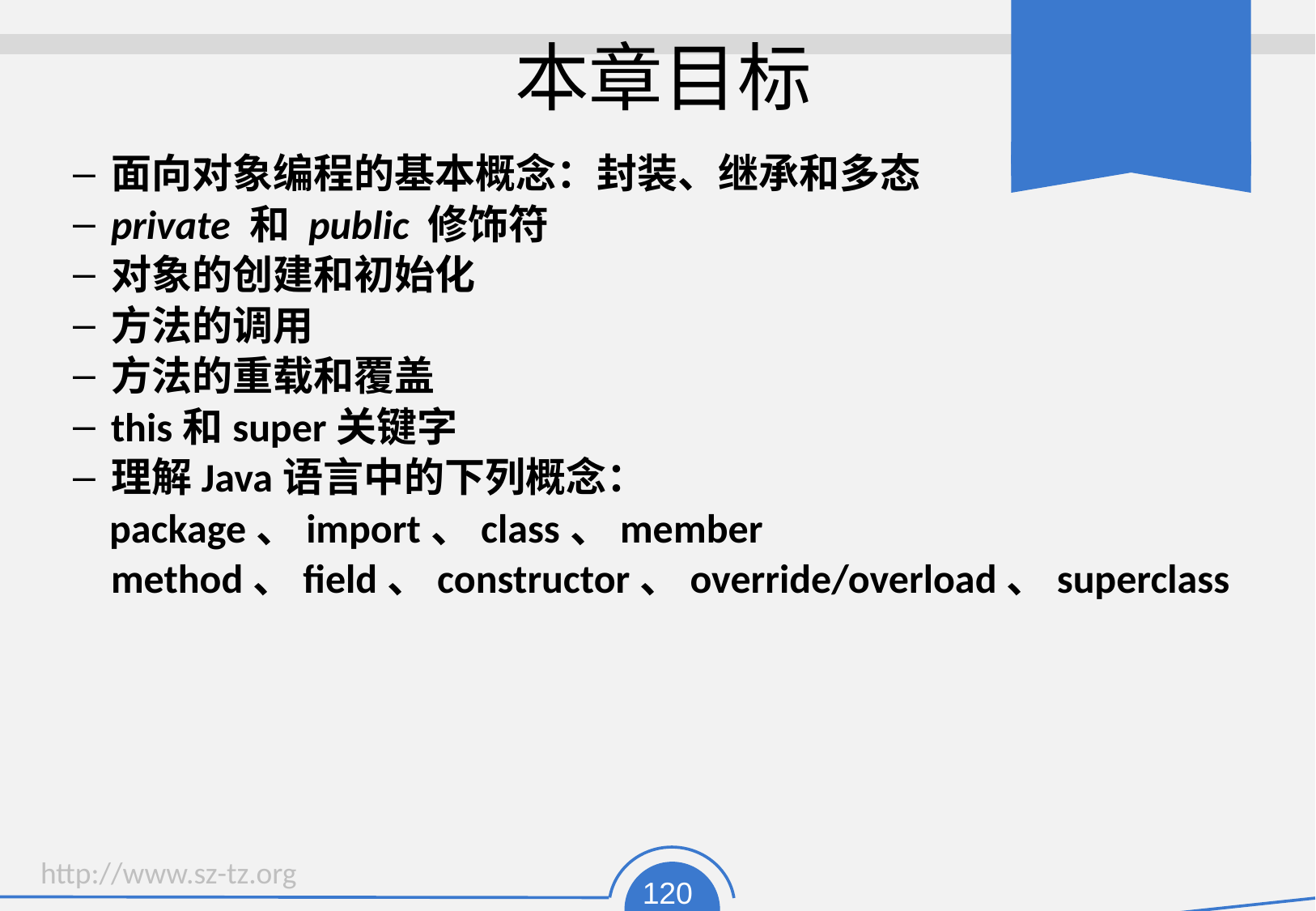

# 本章目标
面向对象编程的基本概念：封装、继承和多态
private 和 public 修饰符
对象的创建和初始化
方法的调用
方法的重载和覆盖
this和super关键字
理解Java语言中的下列概念：
    package、import、class、member method、field、constructor、override/overload、superclass